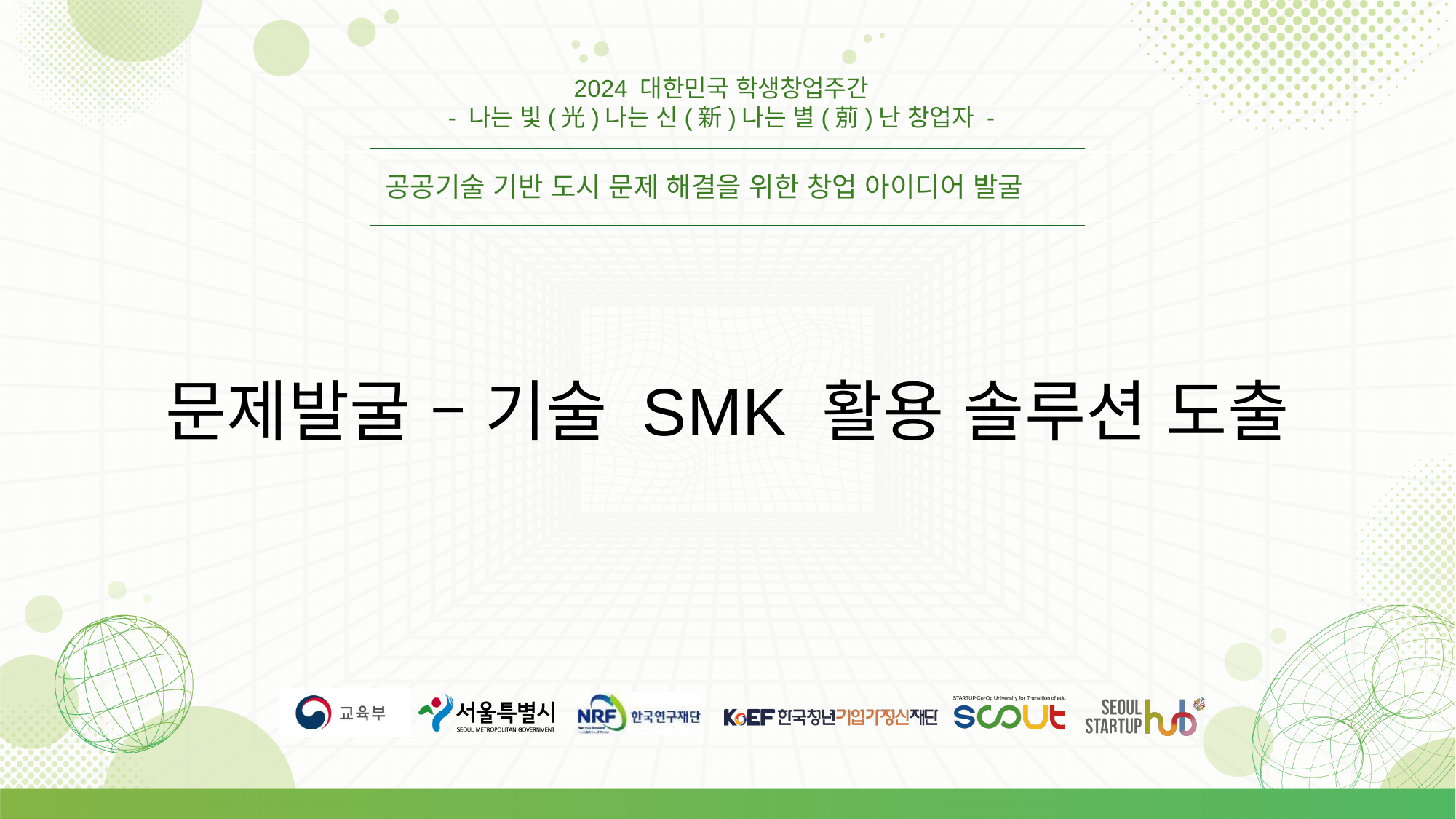

문제발굴 – 기술 SMK 활용 솔루션 도출